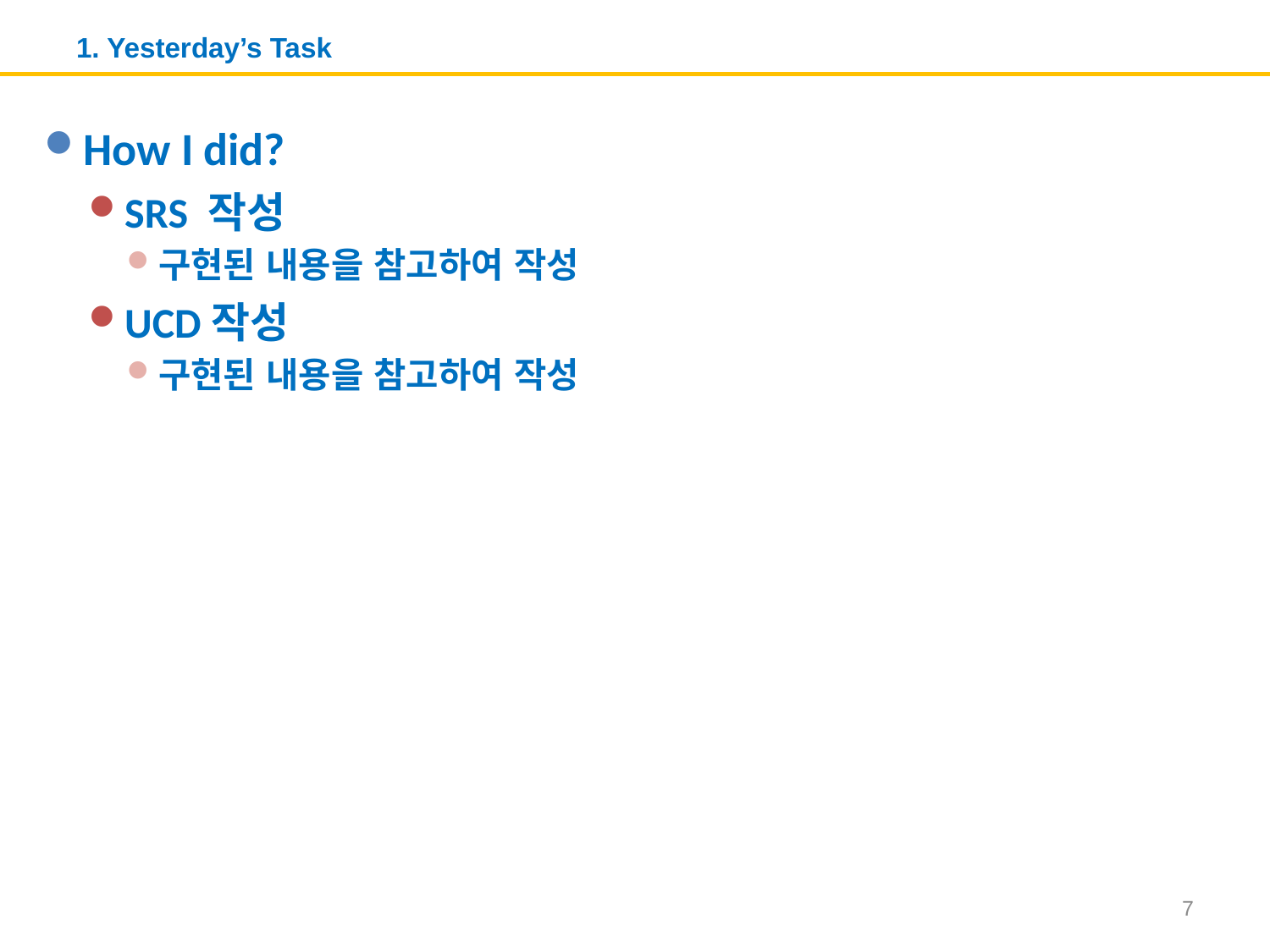

# 1. Yesterday’s Task
How I did?
SRS 작성
구현된 내용을 참고하여 작성
UCD작성
구현된 내용을 참고하여 작성

7